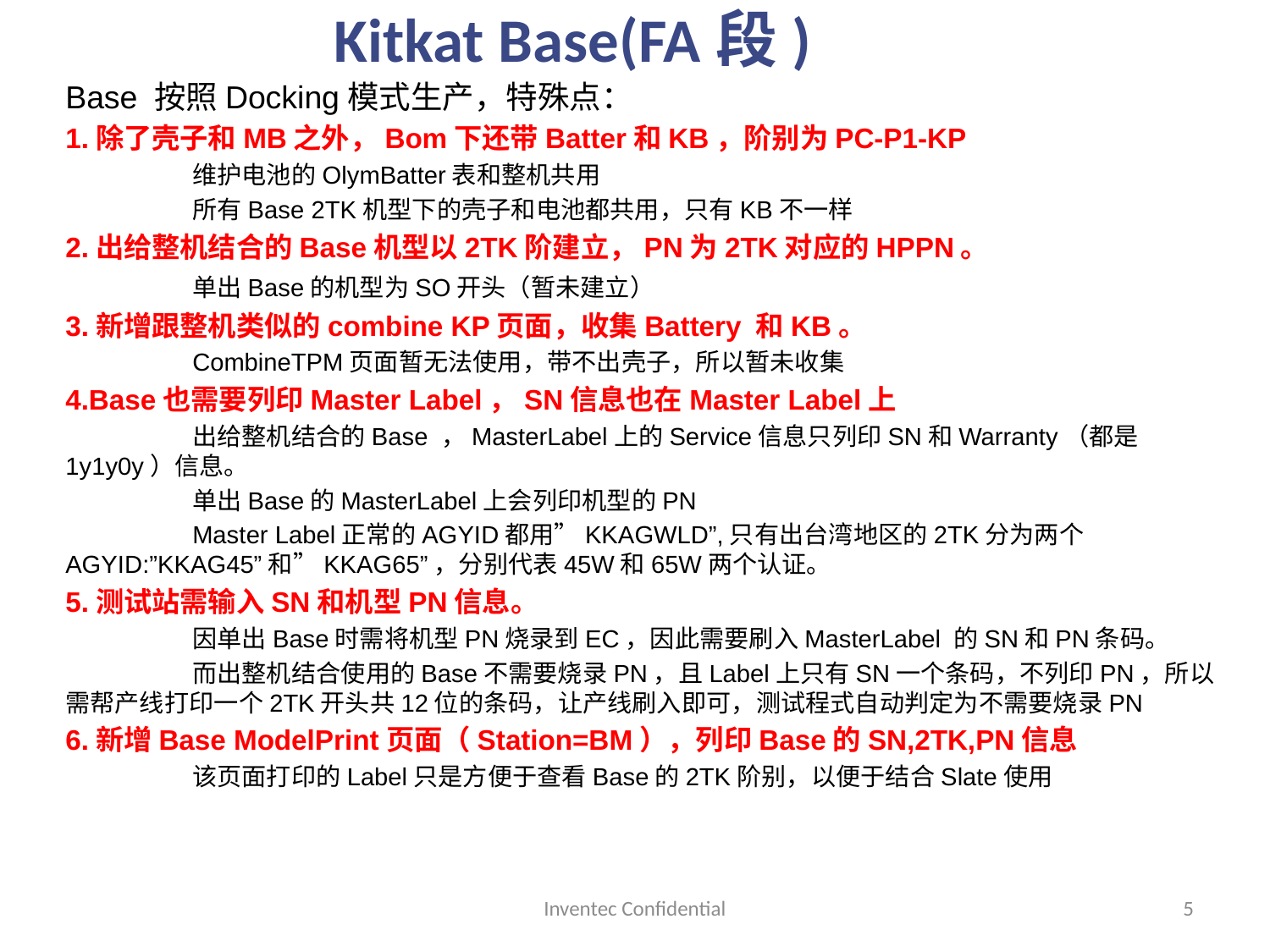

Kitkat Base(FA段)
Base 按照Docking模式生产，特殊点：
1.除了壳子和MB之外，Bom下还带Batter和KB，阶别为PC-P1-KP
	维护电池的OlymBatter表和整机共用
	所有Base 2TK机型下的壳子和电池都共用，只有KB不一样
2.出给整机结合的Base机型以2TK阶建立，PN为2TK对应的HPPN。
	单出Base的机型为SO开头（暂未建立）
3.新增跟整机类似的combine KP页面，收集Battery 和KB。
	CombineTPM页面暂无法使用，带不出壳子，所以暂未收集
4.Base也需要列印Master Label，SN信息也在Master Label上
	出给整机结合的Base ，MasterLabel上的Service信息只列印SN和Warranty（都是1y1y0y）信息。
	单出Base的MasterLabel上会列印机型的PN
	Master Label正常的AGYID都用”KKAGWLD”,只有出台湾地区的2TK分为两个AGYID:”KKAG45”和”KKAG65”，分别代表45W和65W两个认证。
5.测试站需输入SN和机型PN信息。
	因单出Base时需将机型PN烧录到EC，因此需要刷入MasterLabel 的SN和PN条码。
	而出整机结合使用的Base不需要烧录PN，且Label上只有SN一个条码，不列印PN，所以需帮产线打印一个2TK开头共12位的条码，让产线刷入即可，测试程式自动判定为不需要烧录PN
6.新增Base ModelPrint页面（Station=BM），列印Base的SN,2TK,PN信息
	该页面打印的Label只是方便于查看Base的2TK阶别，以便于结合Slate使用
Inventec Confidential
5